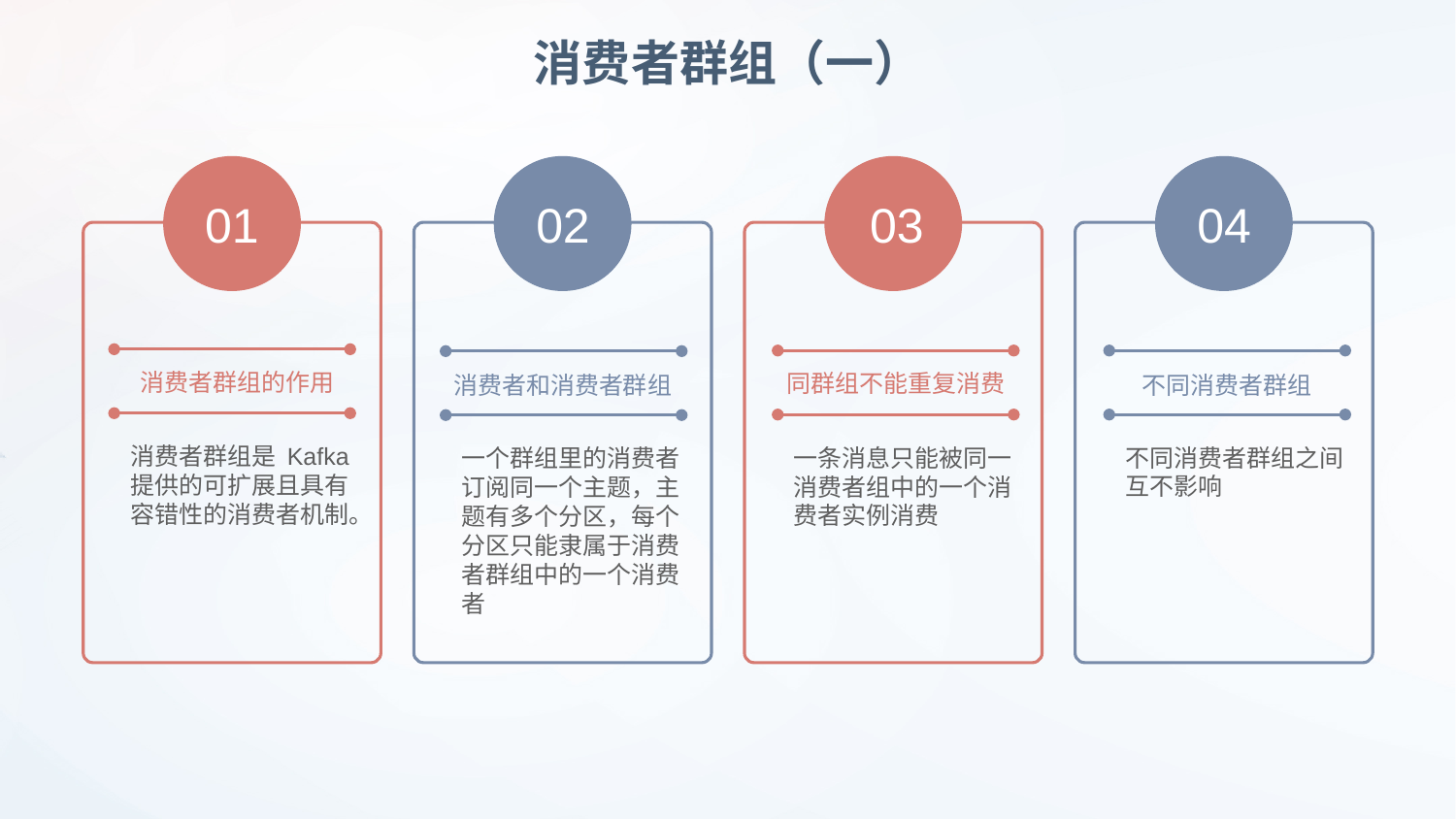

消费者群组（一）

01
02
03
04

消费者群组的作用
同群组不能重复消费
消费者和消费者群组
不同消费者群组
消费者群组是 Kafka 提供的可扩展且具有容错性的消费者机制。
一条消息只能被同一消费者组中的一个消费者实例消费
不同消费者群组之间互不影响
一个群组里的消费者订阅同一个主题，主题有多个分区，每个分区只能隶属于消费者群组中的一个消费者